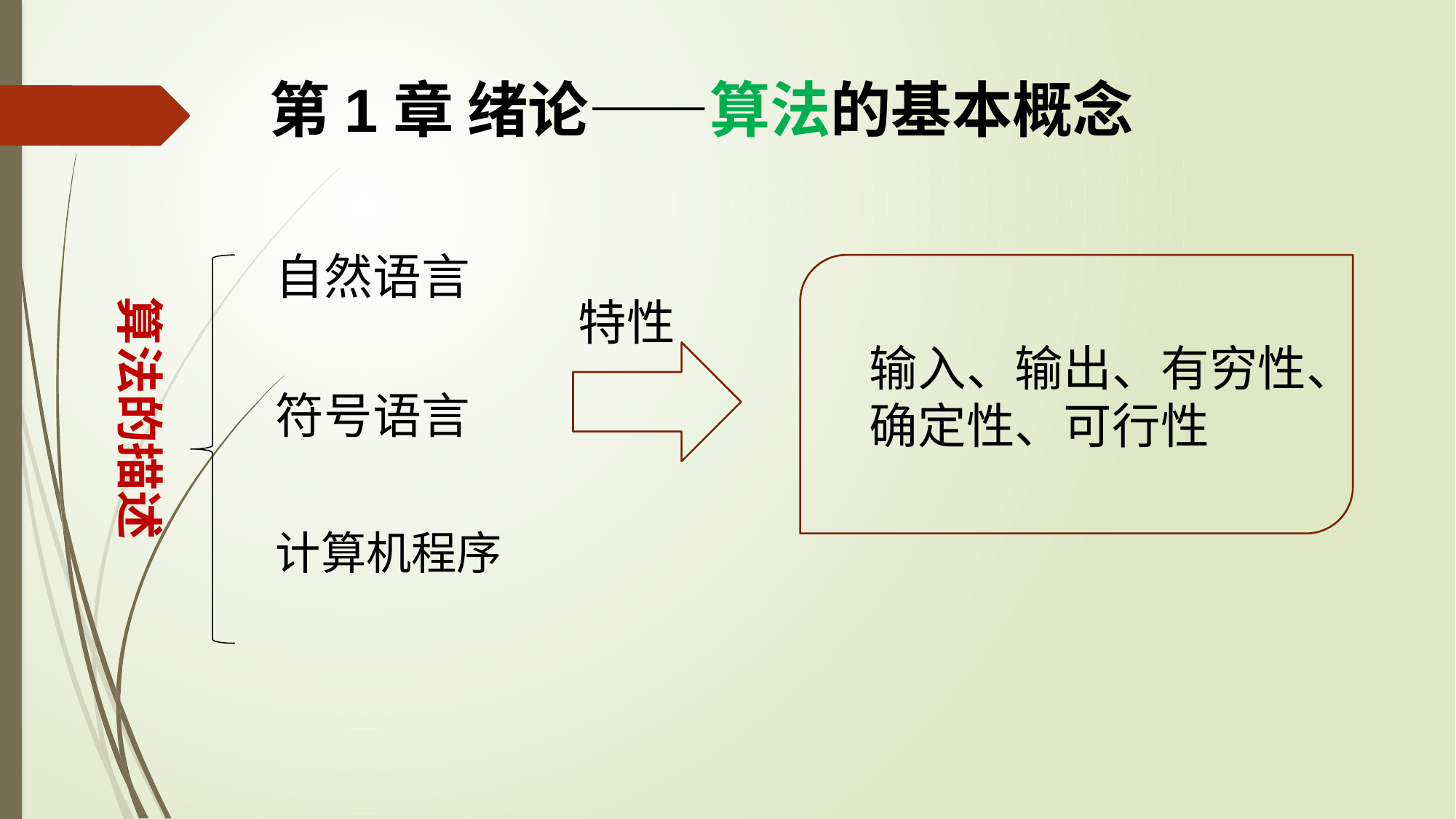

第1章 绪论——算法的基本概念
自然语言

算法的描述
符号语言
计算机程序

输入、输出、有穷性、确定性、可行性
特性